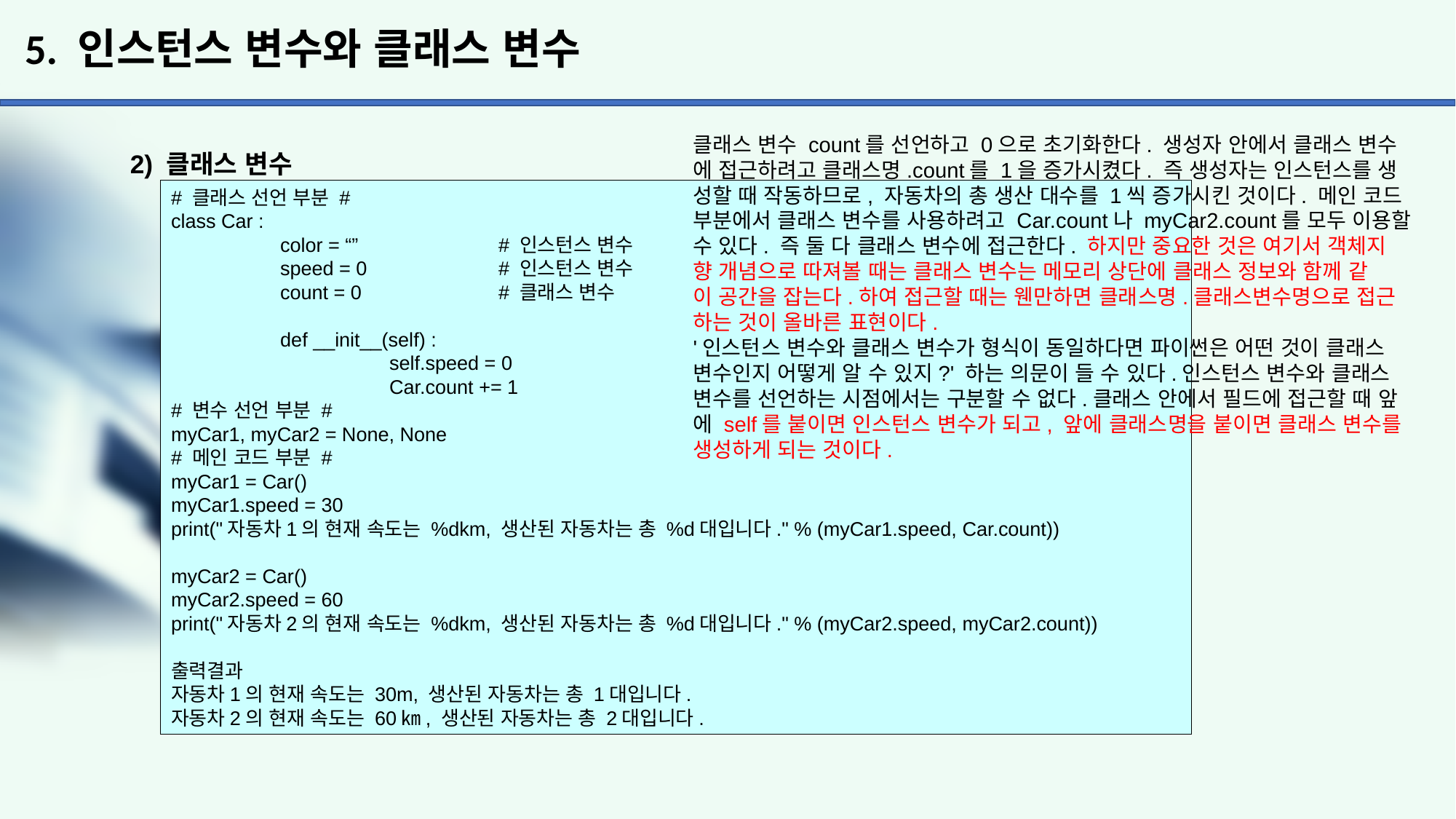

# 5. 인스턴스 변수와 클래스 변수
클래스 변수 count를 선언하고 0으로 초기화한다. 생성자 안에서 클래스 변수
에 접근하려고 클래스명.count를 1을 증가시켰다. 즉 생성자는 인스턴스를 생
성할 때 작동하므로, 자동차의 총 생산 대수를 1씩 증가시킨 것이다. 메인 코드
부분에서 클래스 변수를 사용하려고 Car.count나 myCar2.count를 모두 이용할
수 있다. 즉 둘 다 클래스 변수에 접근한다. 하지만 중요한 것은 여기서 객체지
향 개념으로 따져볼 때는 클래스 변수는 메모리 상단에 클래스 정보와 함께 같
이 공간을 잡는다.하여 접근할 때는 웬만하면 클래스명.클래스변수명으로 접근
하는 것이 올바른 표현이다.
'인스턴스 변수와 클래스 변수가 형식이 동일하다면 파이썬은 어떤 것이 클래스
변수인지 어떻게 알 수 있지?' 하는 의문이 들 수 있다.인스턴스 변수와 클래스
변수를 선언하는 시점에서는 구분할 수 없다.클래스 안에서 필드에 접근할 때 앞
에 self를 붙이면 인스턴스 변수가 되고, 앞에 클래스명을 붙이면 클래스 변수를
생성하게 되는 것이다.
2) 클래스 변수

# 클래스 선언 부분 #
class Car :
	color = “”		# 인스턴스 변수
	speed = 0 		# 인스턴스 변수
	count = 0 		# 클래스 변수

	def __init__(self) :
		self.speed = 0
		Car.count += 1
# 변수 선언 부분 #
myCar1, myCar2 = None, None
# 메인 코드 부분 #
myCar1 = Car()
myCar1.speed = 30
print("자동차1의 현재 속도는 %dkm, 생산된 자동차는 총 %d대입니다." % (myCar1.speed, Car.count))

myCar2 = Car()
myCar2.speed = 60
print("자동차2의 현재 속도는 %dkm, 생산된 자동차는 총 %d대입니다." % (myCar2.speed, myCar2.count))

출력결과
자동차1의 현재 속도는 30m, 생산된 자동차는 총 1대입니다.
자동차2의 현재 속도는 60㎞, 생산된 자동차는 총 2대입니다.